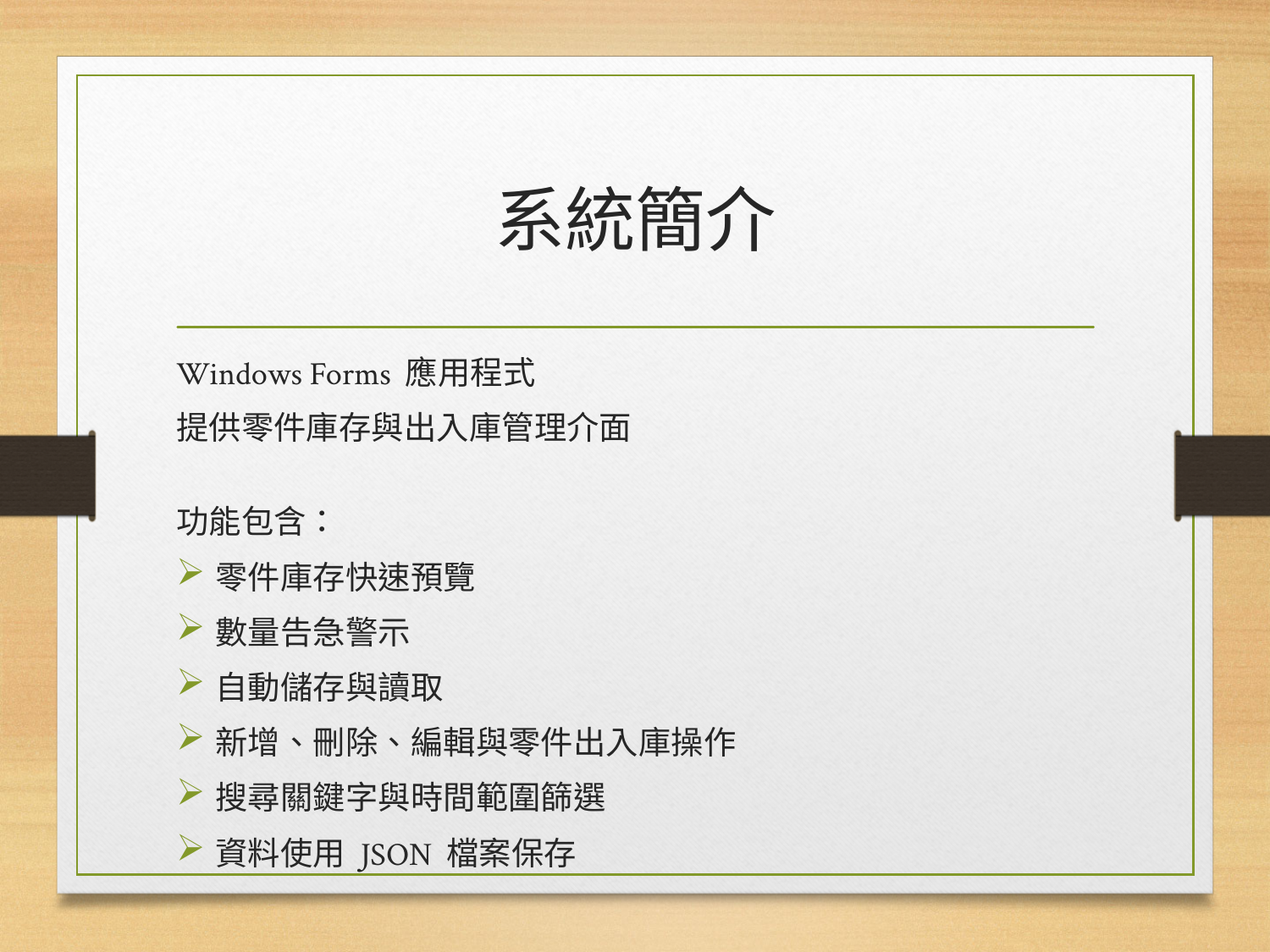

# 系統簡介
Windows Forms 應用程式
提供零件庫存與出入庫管理介面
功能包含：
零件庫存快速預覽
數量告急警示
自動儲存與讀取
新增、刪除、編輯與零件出入庫操作
搜尋關鍵字與時間範圍篩選
資料使用 JSON 檔案保存